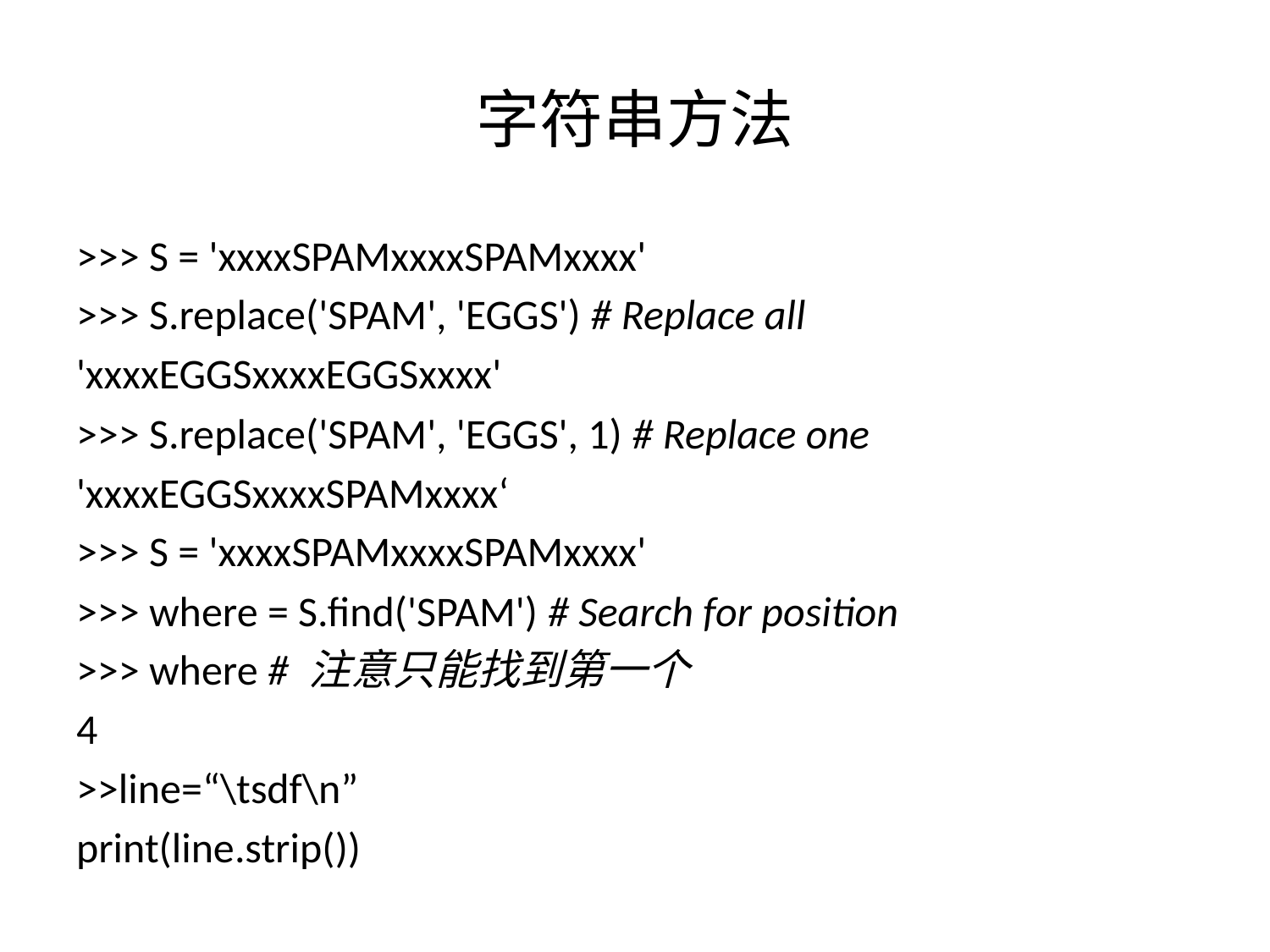

# 字符串方法
>>> S = 'xxxxSPAMxxxxSPAMxxxx'
>>> S.replace('SPAM', 'EGGS') # Replace all
'xxxxEGGSxxxxEGGSxxxx'
>>> S.replace('SPAM', 'EGGS', 1) # Replace one
'xxxxEGGSxxxxSPAMxxxx‘
>>> S = 'xxxxSPAMxxxxSPAMxxxx'
>>> where = S.find('SPAM') # Search for position
>>> where # 注意只能找到第一个
4
>>line=“\tsdf\n”
print(line.strip())